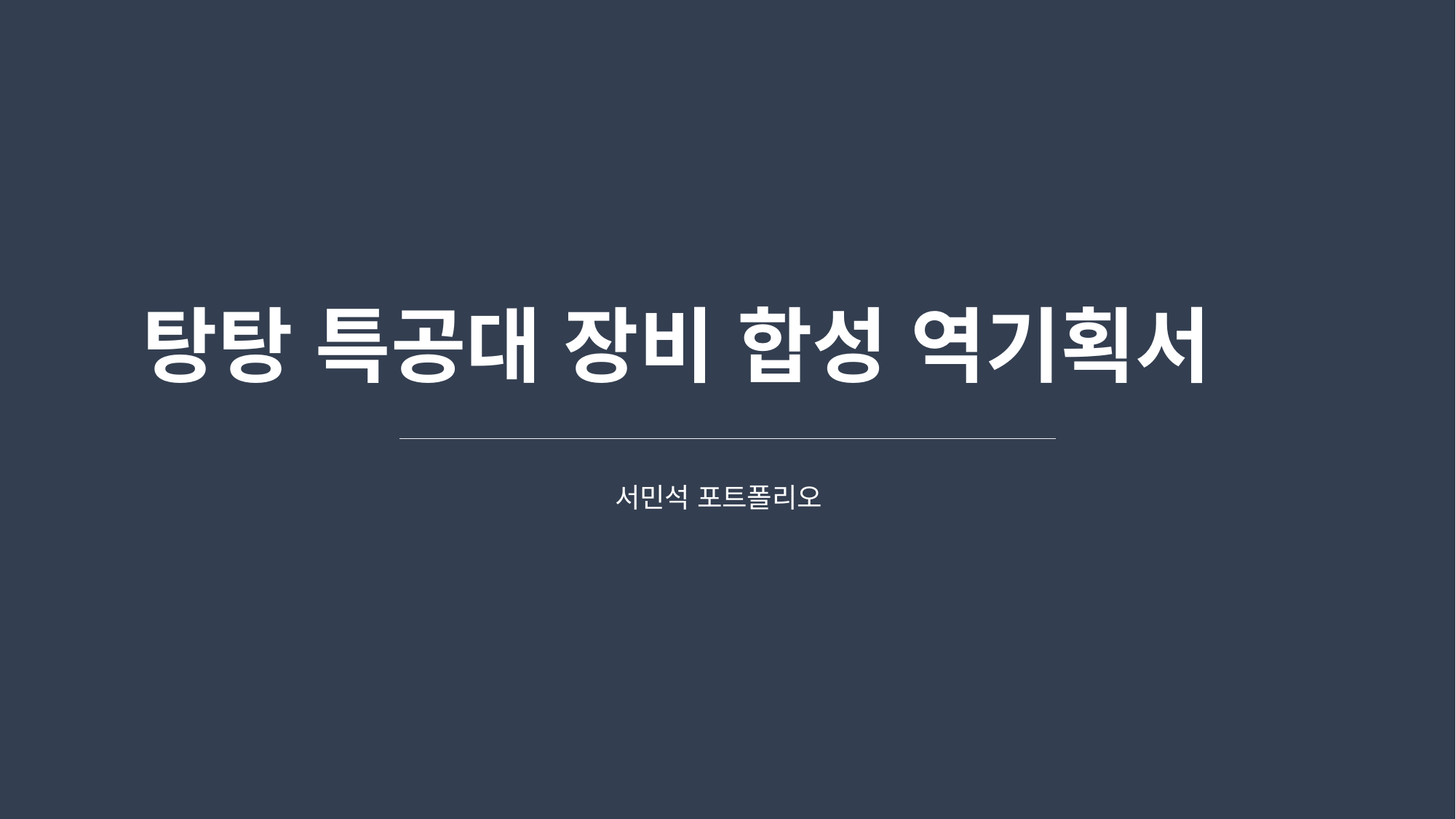

# 탕탕 특공대 장비 합성 역기획서

서민석 포트폴리오